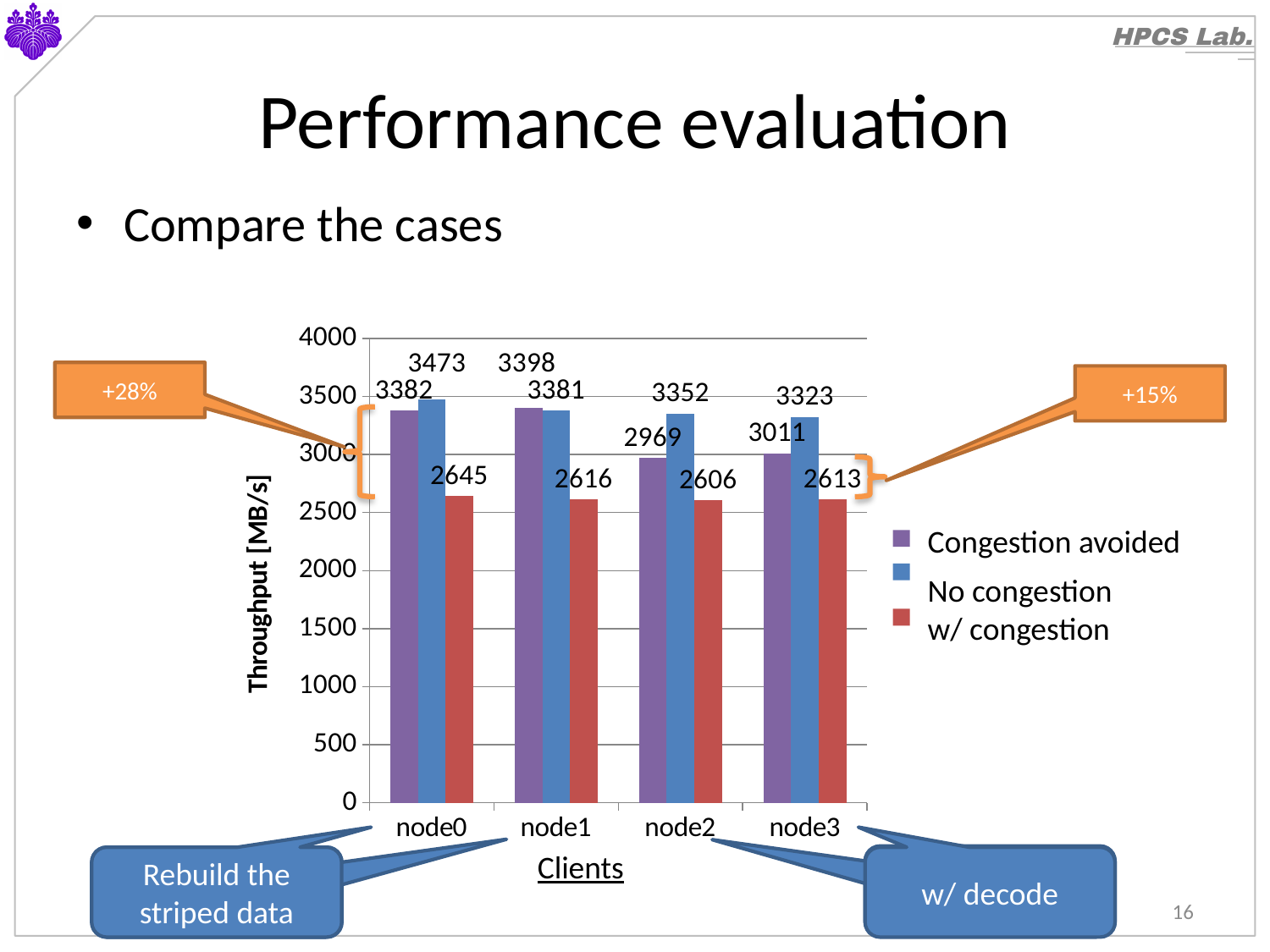

# Performance evaluation
Compare the cases

### Chart

| Category | 集中無し | 集中発生 | Case2 |
|---|---|---|---|
| node0 | 3473.3333333333335 | 2645.0666666666666 | 3381.7333333333336 |
| node1 | 3381.266666666667 | 2616.133333333333 | 3397.8666666666663 |
| node2 | 3351.7333333333336 | 2605.733333333333 | 2968.6 |
| node3 | 3322.7333333333336 | 2612.6666666666665 | 3010.7999999999997 |
+28%
+15%
Congestion avoided
No congestion
w/ congestion
Clients
復号あり
Rebuild the striped data
復号あり
w/ decode
16